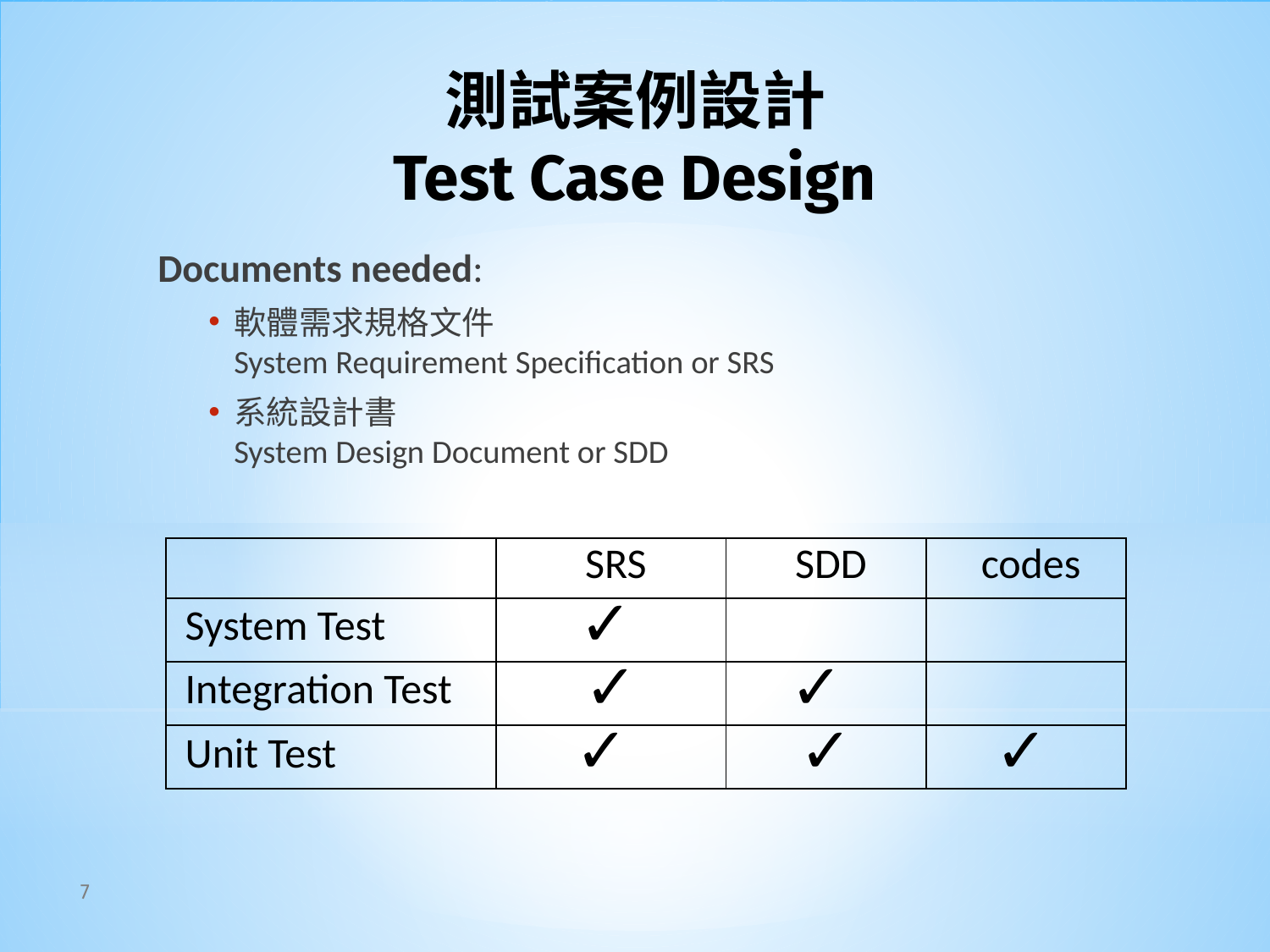

# 測試案例設計
Test Case Design
Documents needed:
軟體需求規格文件
System Requirement Specification or SRS
系統設計書
System Design Document or SDD

|  | SRS | SDD | codes |
| --- | --- | --- | --- |
| System Test | ✓ |  |  |
| Integration Test | ✓ | ✓ |  |
| Unit Test | ✓ | ✓ | ✓ |
7